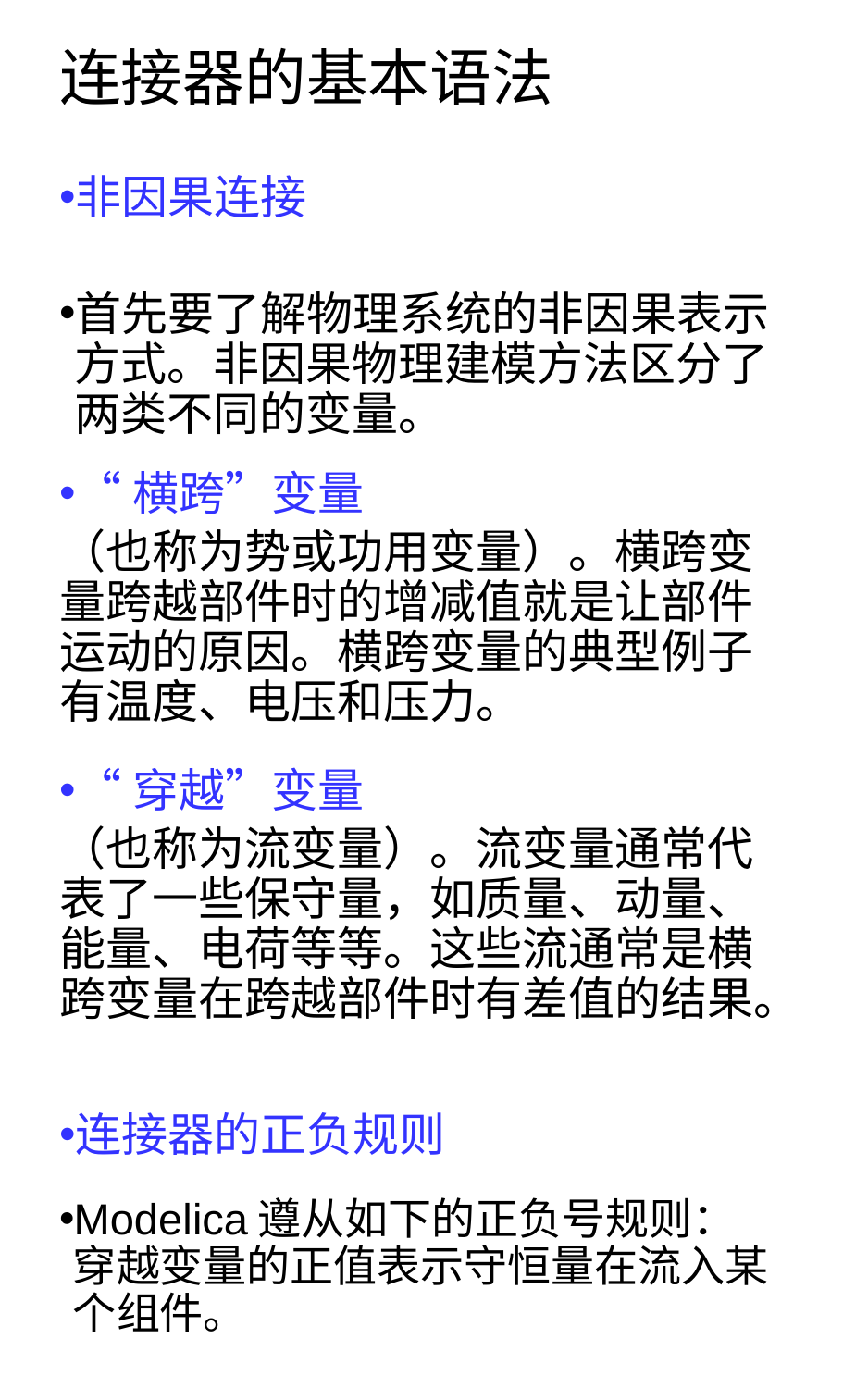

# 连接器的基本语法
非因果连接

首先要了解物理系统的非因果表示方式。非因果物理建模方法区分了两类不同的变量。
“横跨”变量
（也称为势或功用变量）。横跨变量跨越部件时的增减值就是让部件运动的原因。横跨变量的典型例子有温度、电压和压力。
“穿越”变量
（也称为流变量）。流变量通常代表了一些保守量，如质量、动量、能量、电荷等等。这些流通常是横跨变量在跨越部件时有差值的结果。
连接器的正负规则
Modelica遵从如下的正负号规则：穿越变量的正值表示守恒量在流入某个组件。